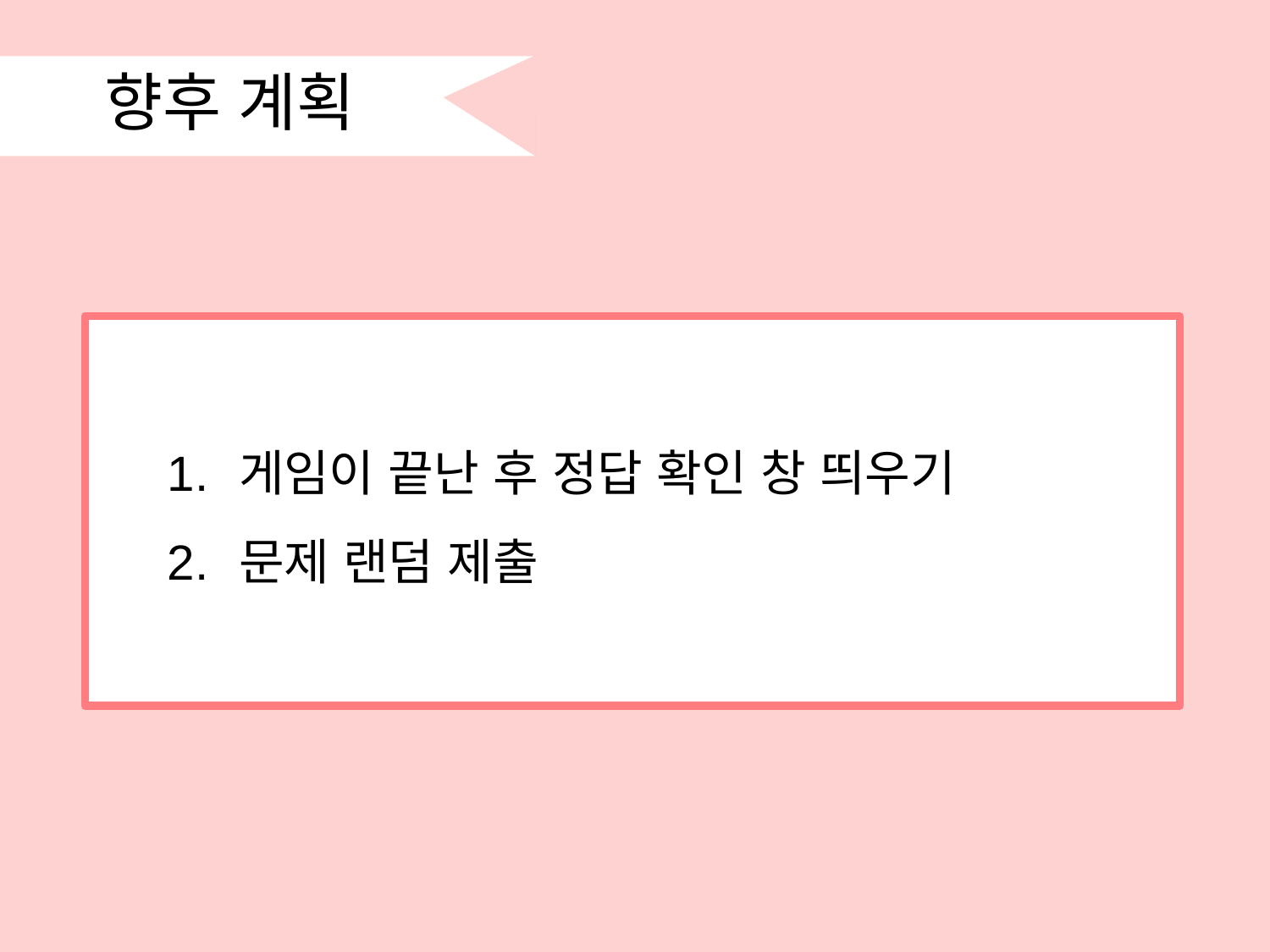

향후 계획

게임이 끝난 후 정답 확인 창 띄우기
문제 랜덤 제출